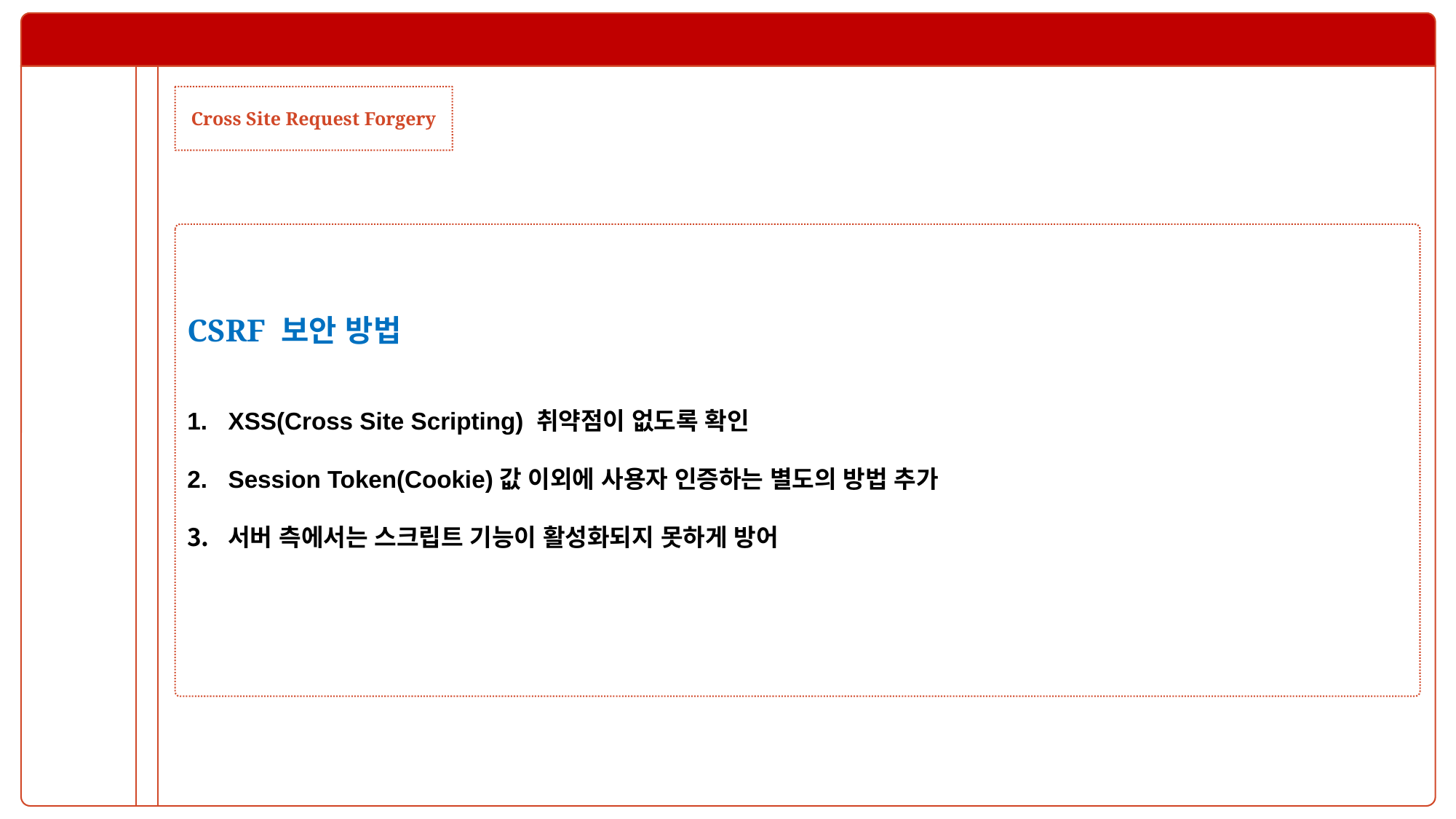

Cross Site Request Forgery
CSRF 보안 방법

XSS(Cross Site Scripting) 취약점이 없도록 확인

Session Token(Cookie)값 이외에 사용자 인증하는 별도의 방법 추가

서버 측에서는 스크립트 기능이 활성화되지 못하게 방어